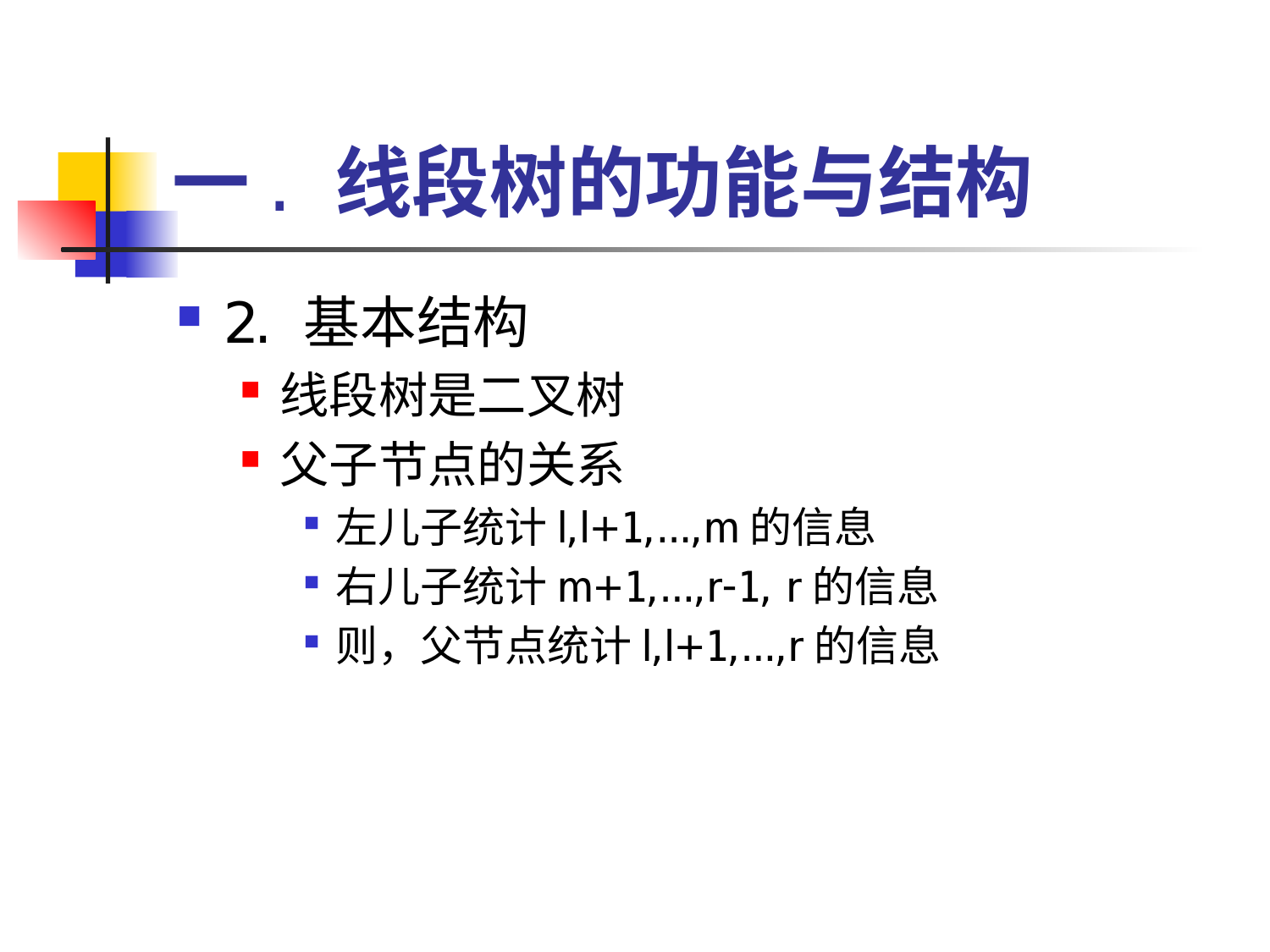

# 一. 线段树的功能与结构
2. 基本结构
线段树是二叉树
父子节点的关系
左儿子统计l,l+1,…,m的信息
右儿子统计m+1,…,r-1, r的信息
则，父节点统计l,l+1,…,r的信息